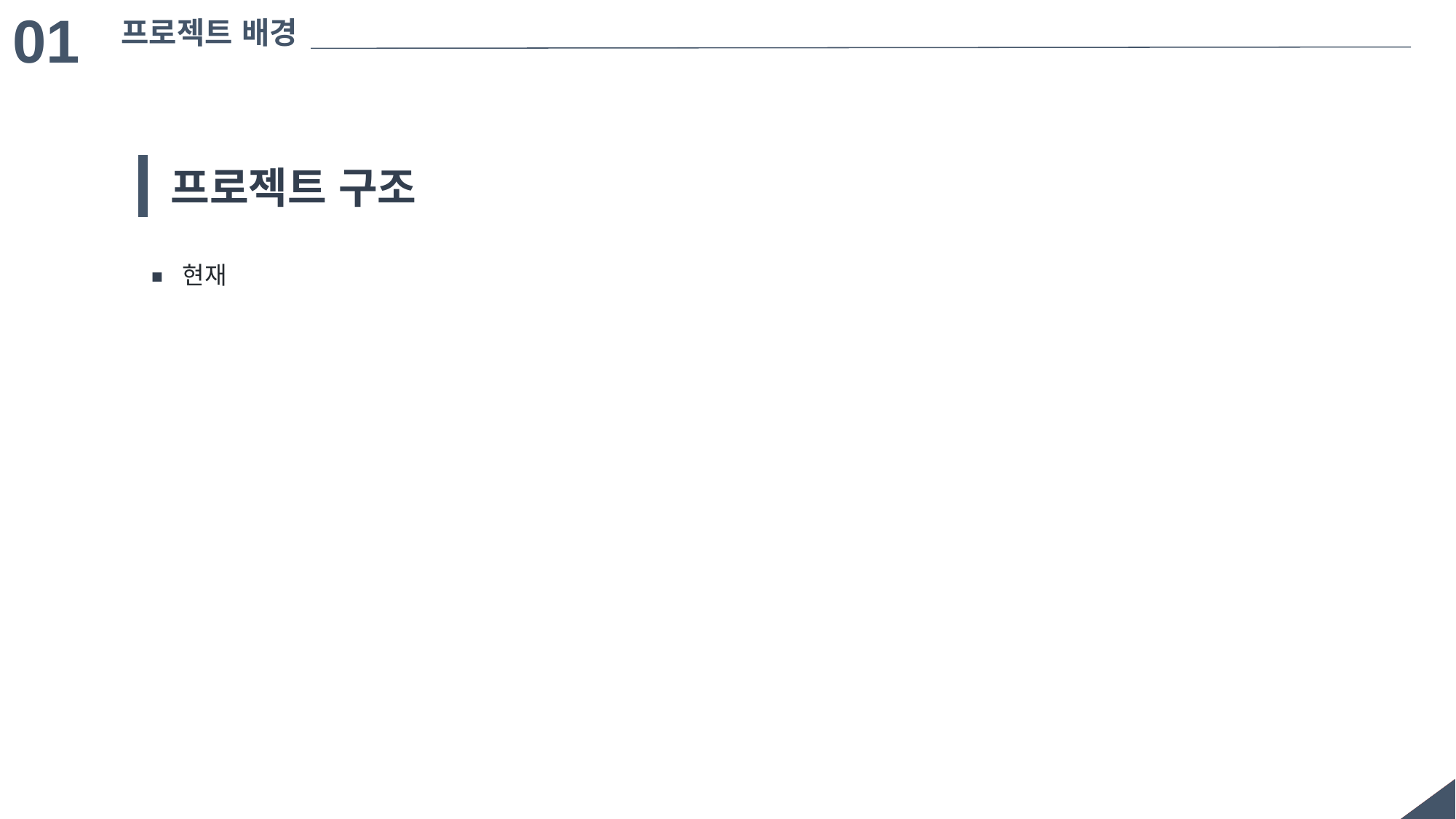

01
프로젝트 배경

프로젝트 구조
◾  현재